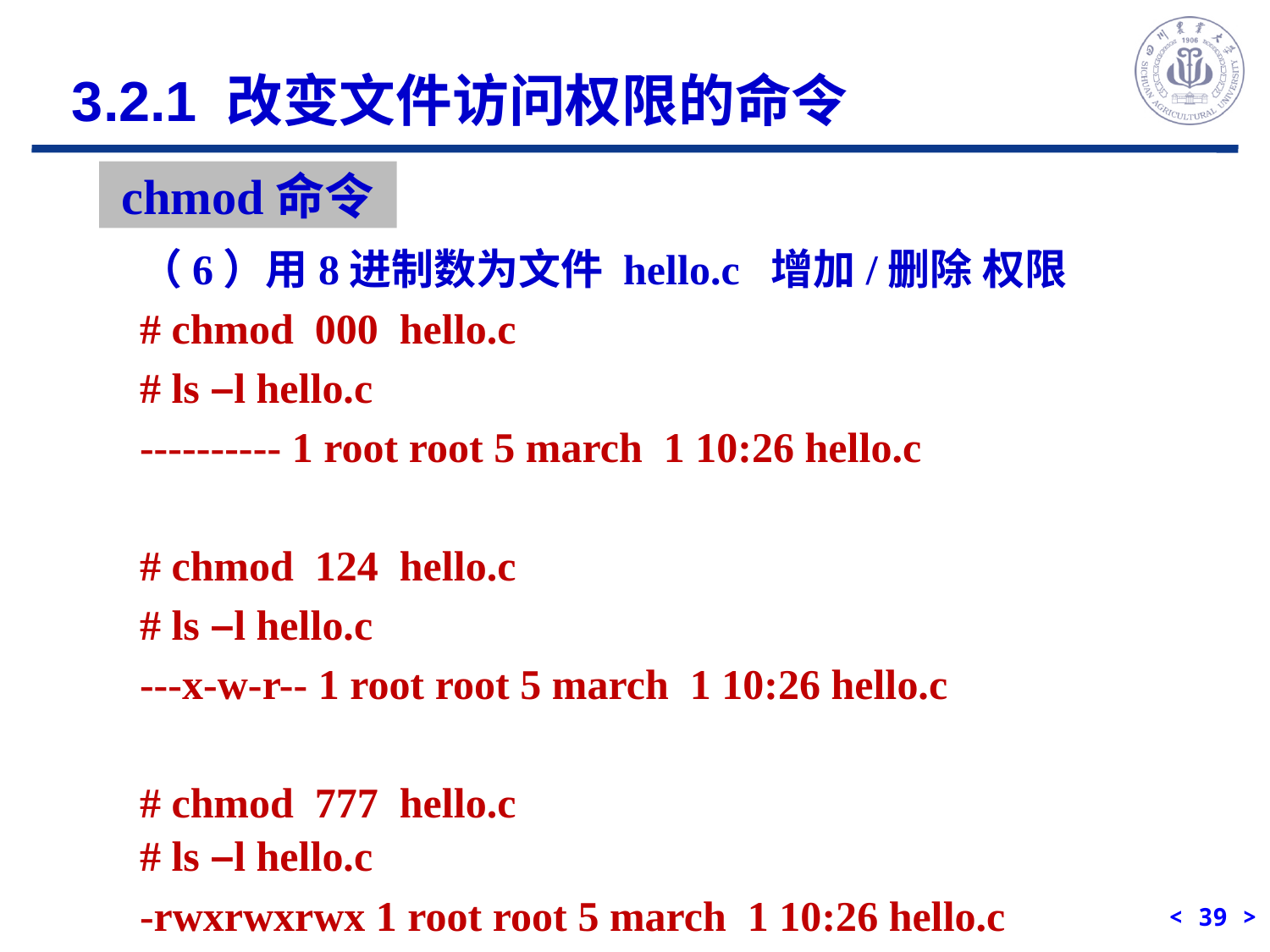

3.2.1 改变文件访问权限的命令
chmod命令
（6）用8进制数为文件 hello.c  增加/删除 权限
# chmod  000  hello.c
# ls –l hello.c
---------- 1 root root 5 march  1 10:26 hello.c

# chmod  124  hello.c
# ls –l hello.c
---x-w-r-- 1 root root 5 march  1 10:26 hello.c

# chmod  777  hello.c
# ls –l hello.c
-rwxrwxrwx 1 root root 5 march  1 10:26 hello.c